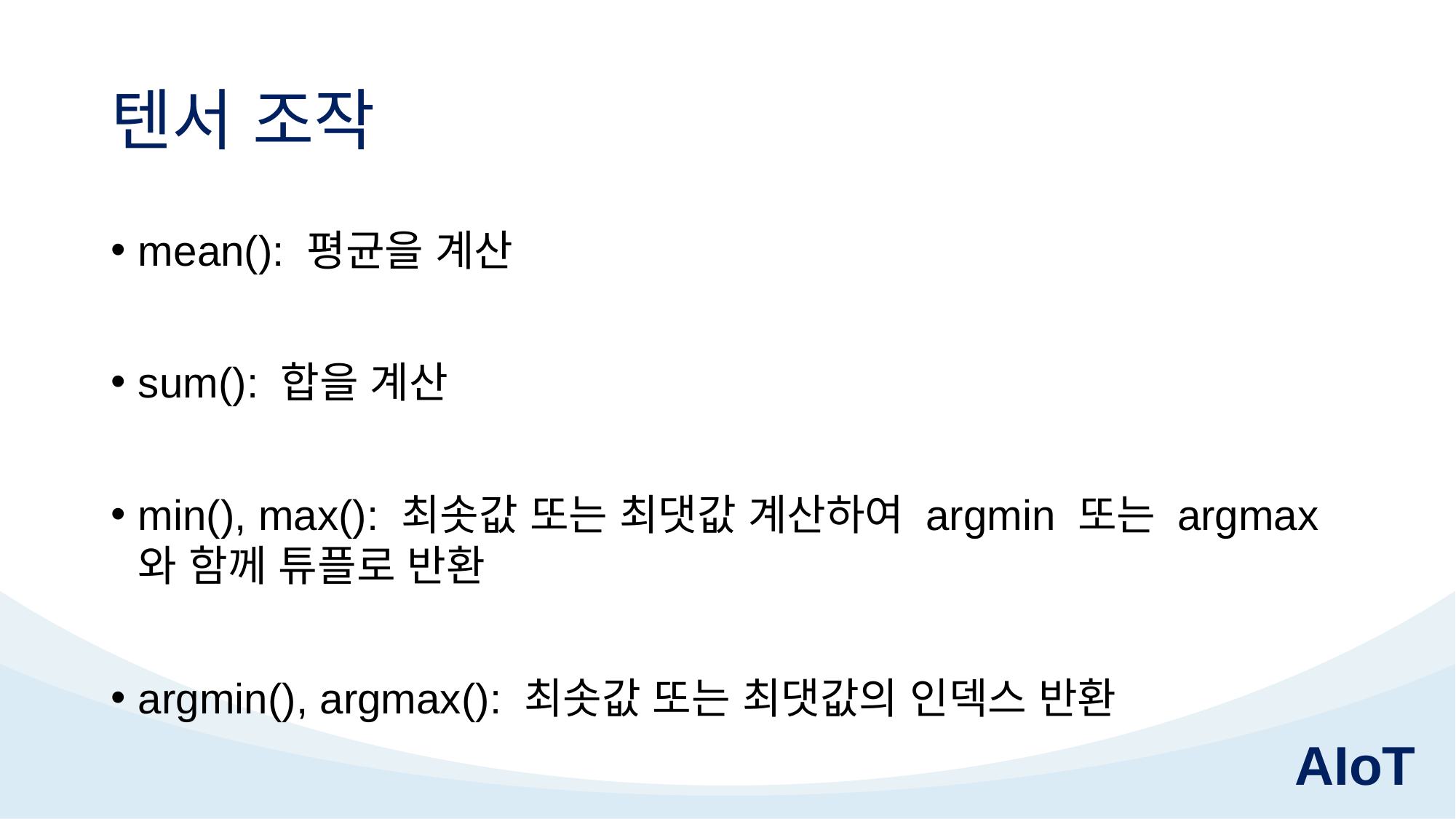

# 텐서 조작
mean(): 평균을 계산

sum(): 합을 계산

min(), max(): 최솟값 또는 최댓값 계산하여 argmin 또는 argmax와 함께 튜플로 반환

argmin(), argmax(): 최솟값 또는 최댓값의 인덱스 반환